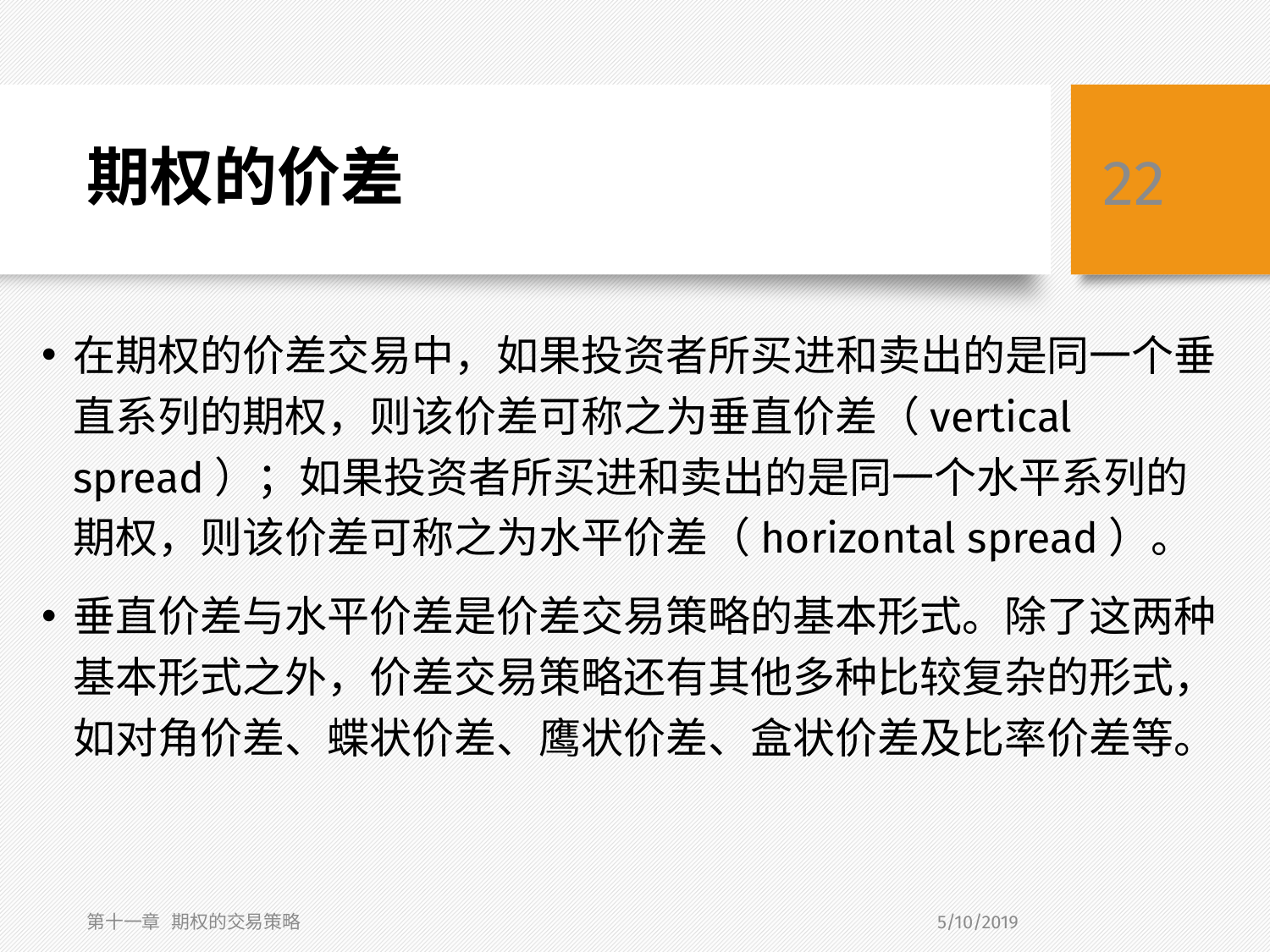

# 期权的价差
22
在期权的价差交易中，如果投资者所买进和卖出的是同一个垂直系列的期权，则该价差可称之为垂直价差（vertical spread）；如果投资者所买进和卖出的是同一个水平系列的期权，则该价差可称之为水平价差（horizontal spread）。
垂直价差与水平价差是价差交易策略的基本形式。除了这两种基本形式之外，价差交易策略还有其他多种比较复杂的形式，如对角价差、蝶状价差、鹰状价差、盒状价差及比率价差等。
5/10/2019
第十一章  期权的交易策略